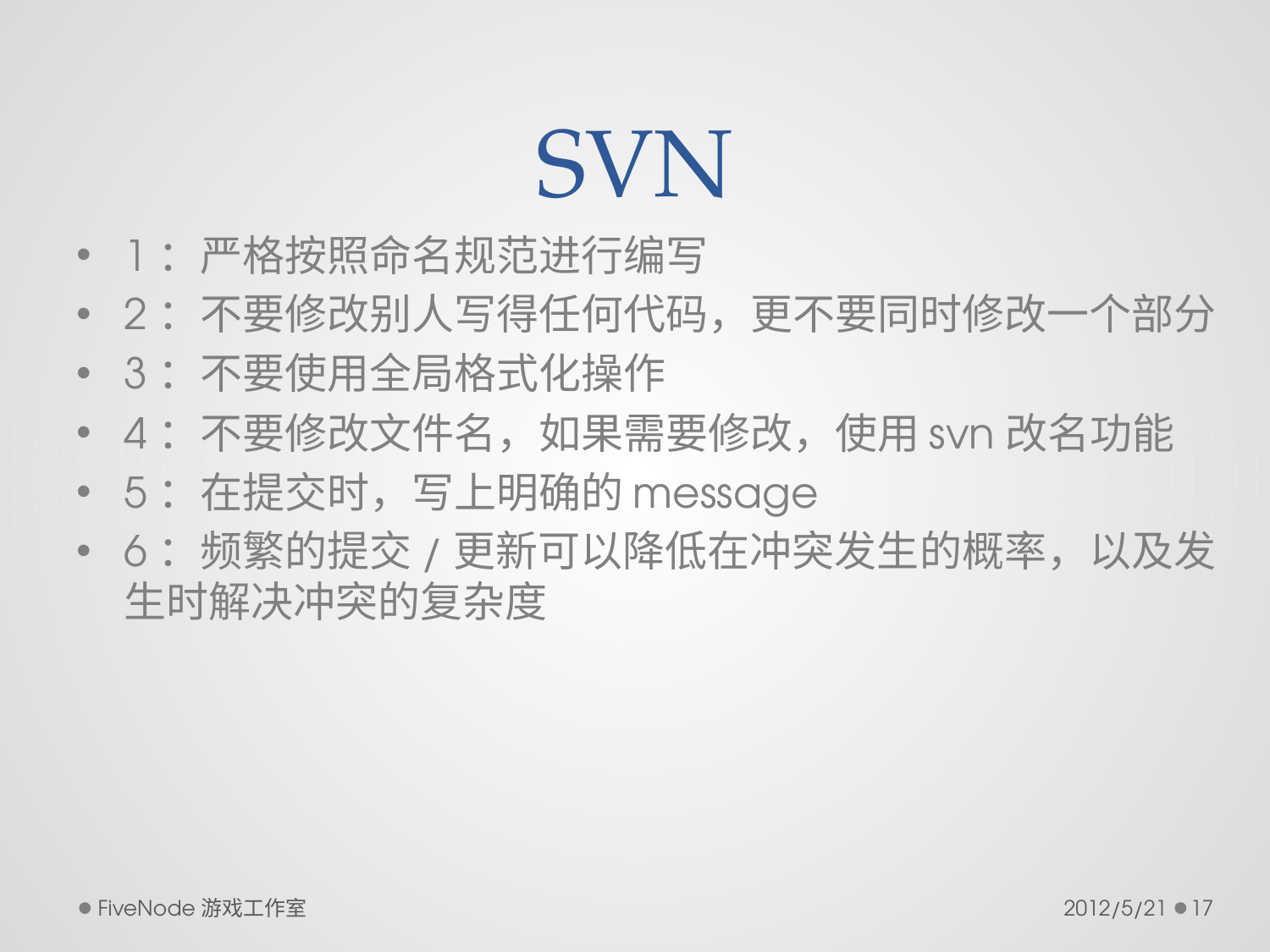

# SVN
1：严格按照命名规范进行编写
2：不要修改别人写得任何代码，更不要同时修改一个部分
3：不要使用全局格式化操作
4：不要修改文件名，如果需要修改，使用svn改名功能
5：在提交时，写上明确的message
6：频繁的提交/更新可以降低在冲突发生的概率，以及发生时解决冲突的复杂度
FiveNode游戏工作室
2012/5/21
17